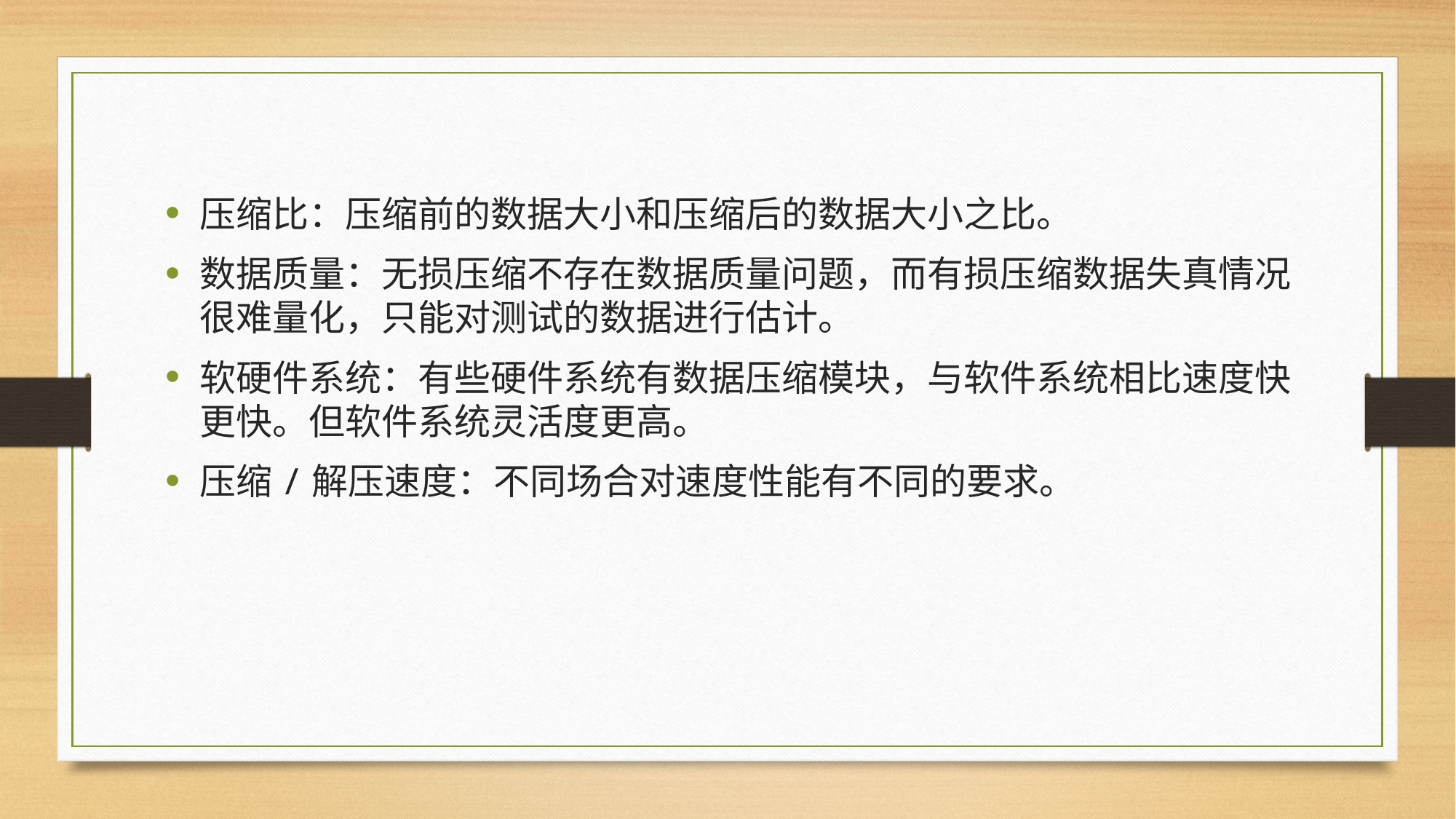

#
压缩比：压缩前的数据大小和压缩后的数据大小之比。
数据质量：无损压缩不存在数据质量问题，而有损压缩数据失真情况很难量化，只能对测试的数据进行估计。
软硬件系统：有些硬件系统有数据压缩模块，与软件系统相比速度快更快。但软件系统灵活度更高。
压缩/解压速度：不同场合对速度性能有不同的要求。